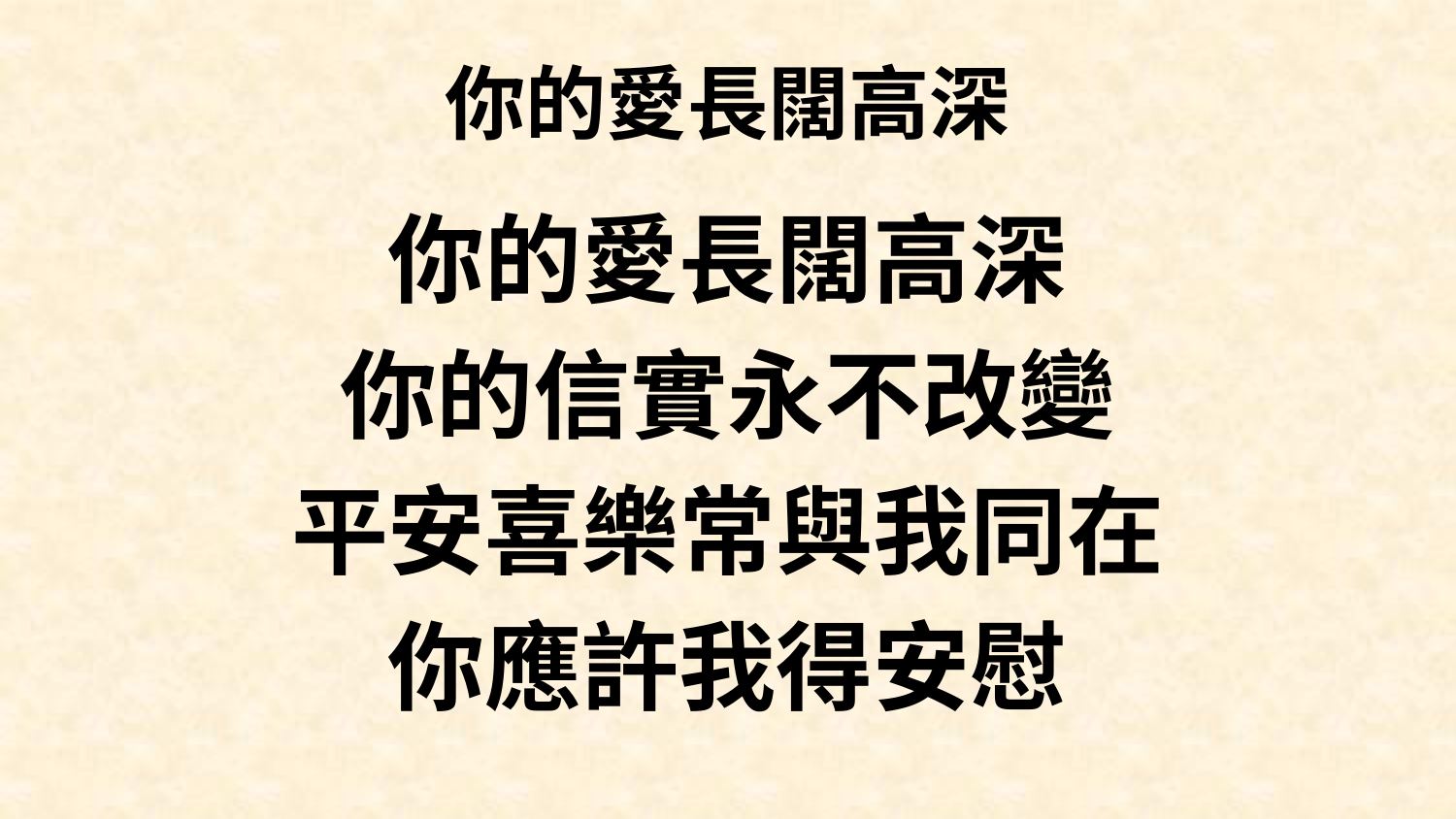

# 你的愛長闊高深
你的愛長闊高深
你的信實永不改變
平安喜樂常與我同在
你應許我得安慰